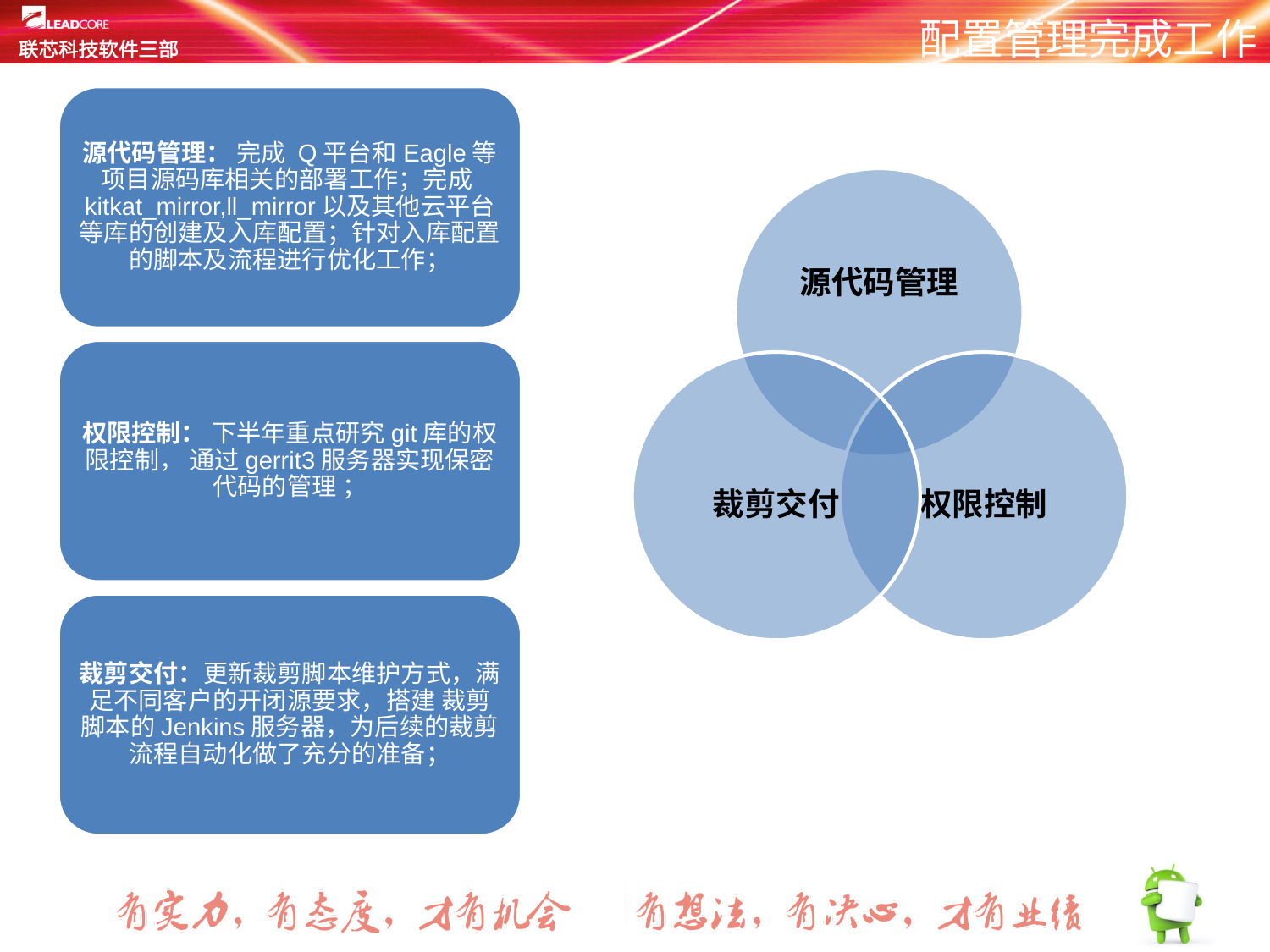

# 配置管理完成工作
源代码管理： 完成 Q平台和Eagle等项目源码库相关的部署工作；完成kitkat_mirror,ll_mirror以及其他云平台等库的创建及入库配置；针对入库配置的脚本及流程进行优化工作；
权限控制： 下半年重点研究git库的权限控制， 通过gerrit3服务器实现保密代码的管理 ；
裁剪交付：更新裁剪脚本维护方式，满足不同客户的开闭源要求，搭建 裁剪脚本的Jenkins服务器，为后续的裁剪流程自动化做了充分的准备；
源代码管理
权限控制
裁剪交付